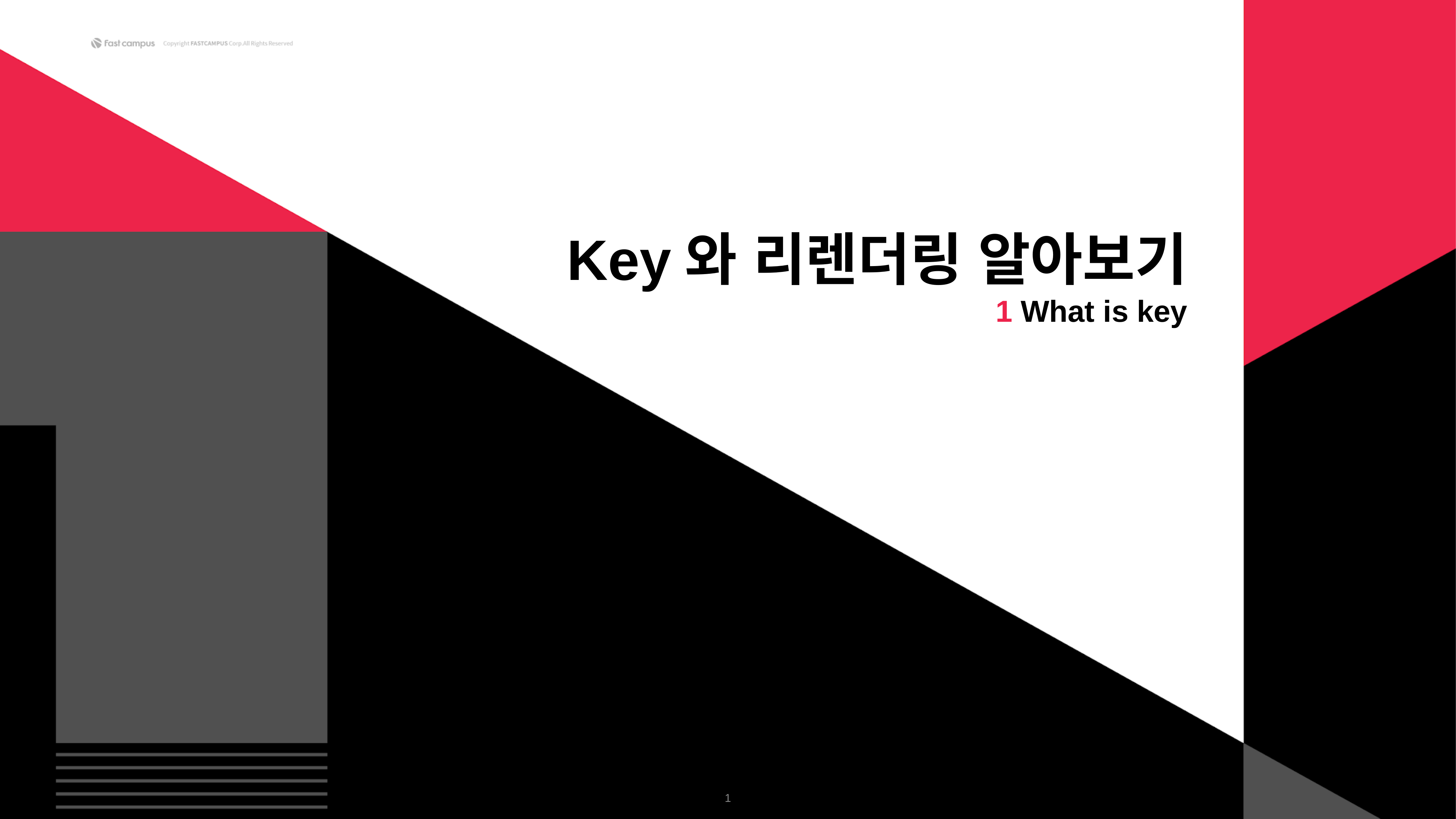

Key와 리렌더링 알아보기
1 What is key
1